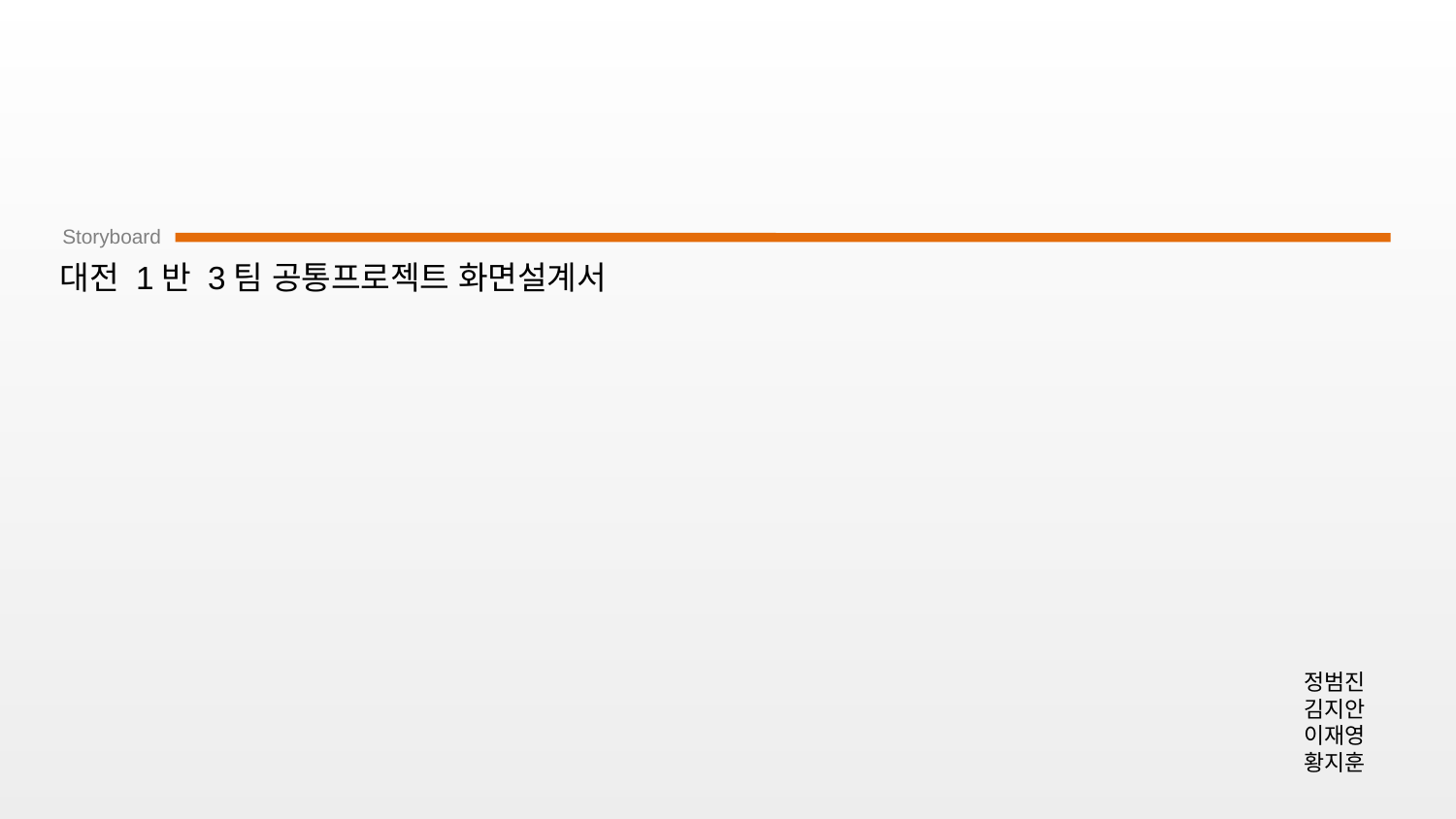

# 대전 1반 3팀 공통프로젝트 화면설계서
정범진
김지안
이재영
황지훈